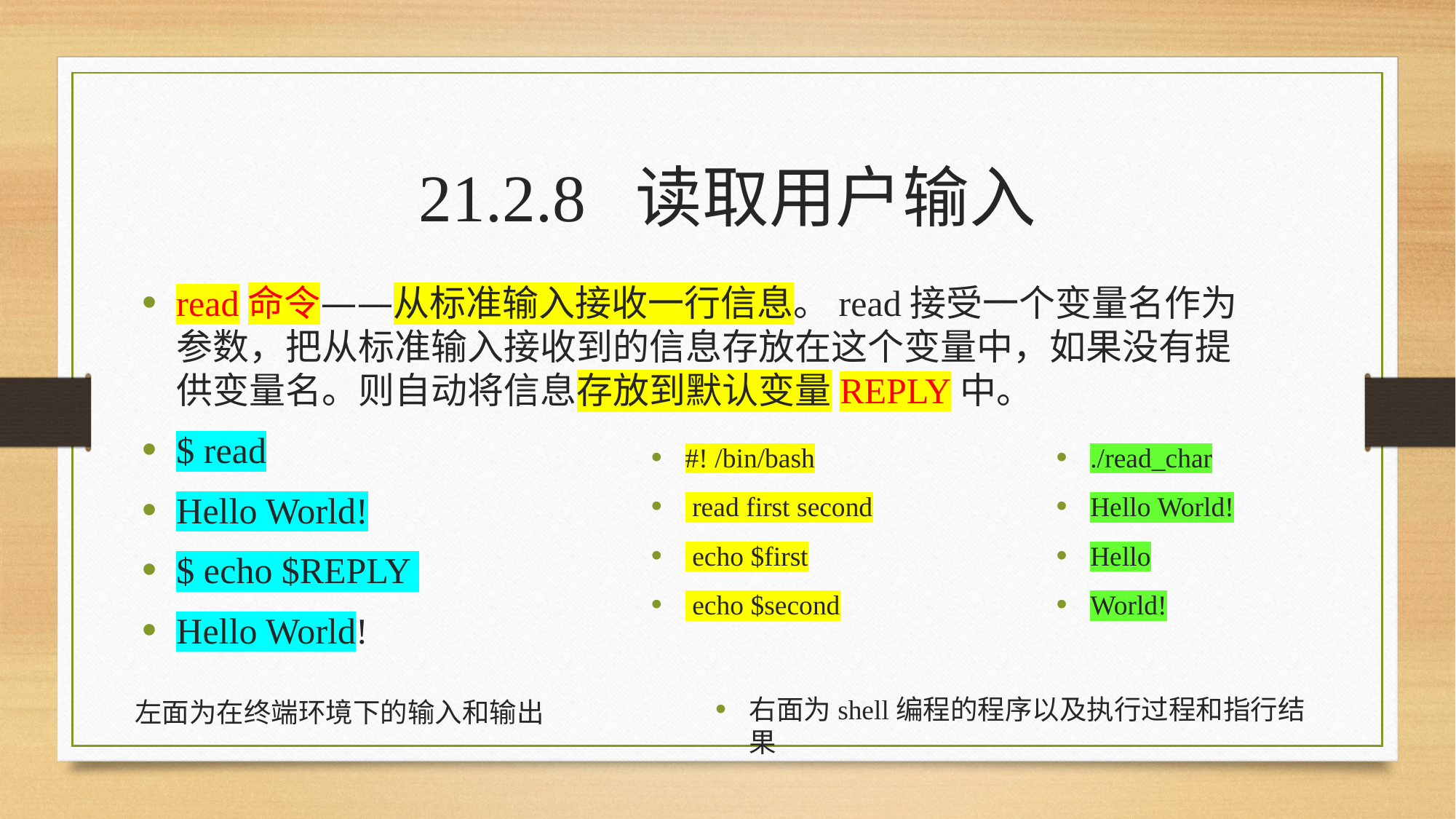

21.2.8  读取用户输入
read命令——从标准输入接收一行信息。read接受一个变量名作为参数，把从标准输入接收到的信息存放在这个变量中，如果没有提供变量名。则自动将信息存放到默认变量REPLY中。
$ read
Hello World!
$ echo $REPLY
Hello World!
#! /bin/bash
 read first second
 echo $first
 echo $second
./read_char
Hello World!
Hello
World!
右面为shell编程的程序以及执行过程和指行结果
左面为在终端环境下的输入和输出